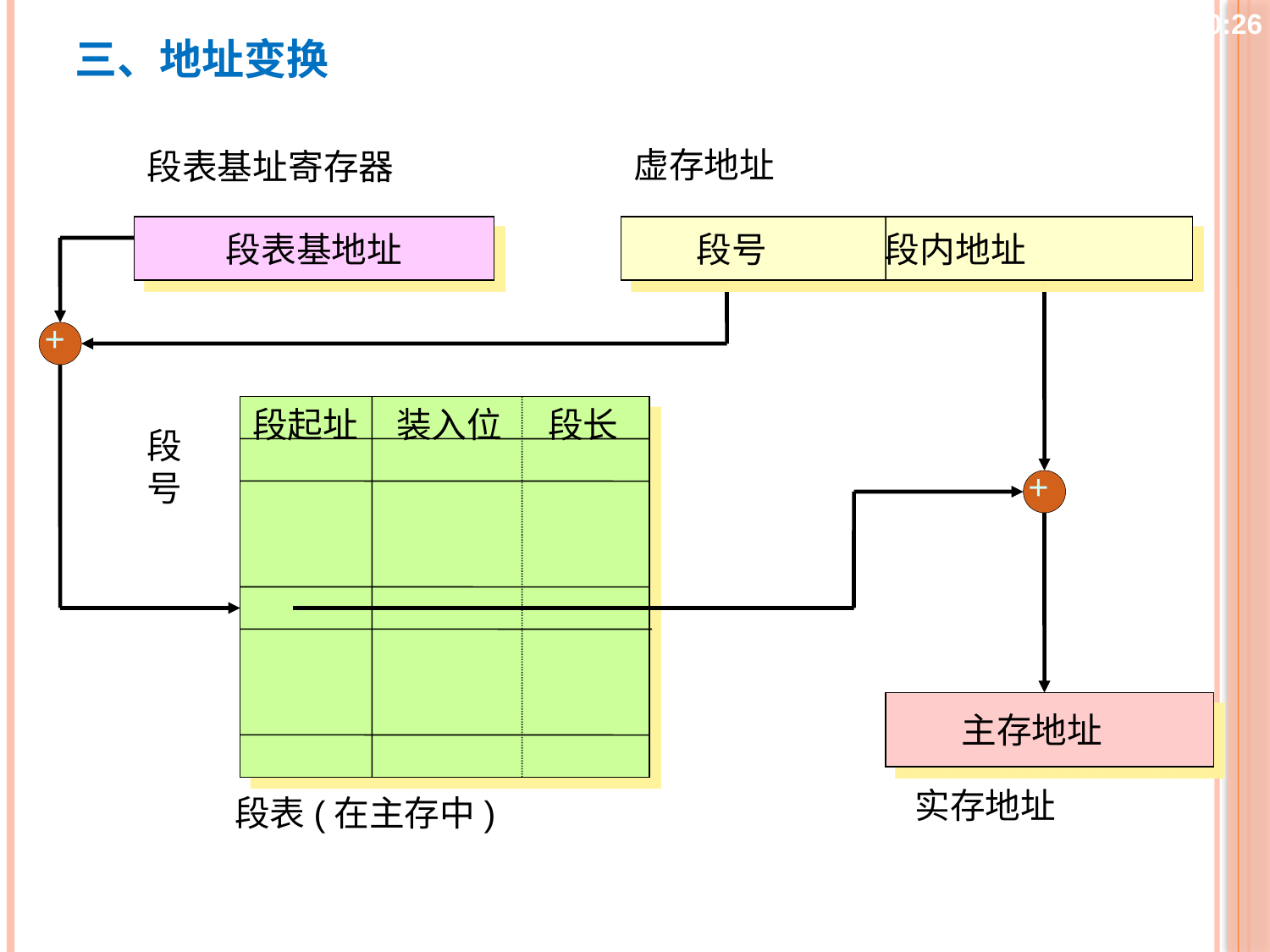

10:26
三、地址变换
虚存地址
段表基址寄存器
段表基地址
       段号               段内地址

+

段长

段起址

装入位

段号

+

       主存地址

实存地址
段表(在主存中)